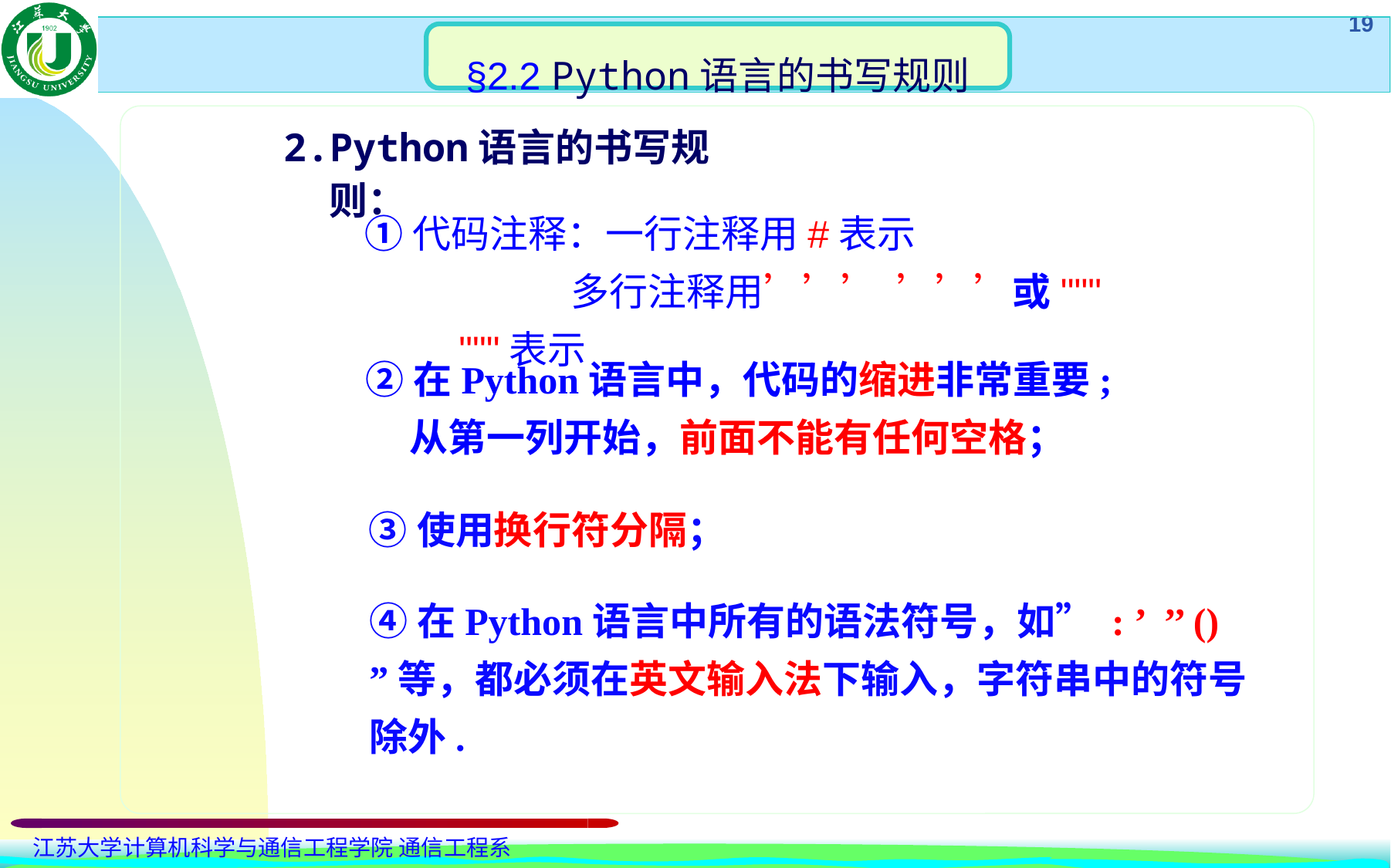

§2.2 Python语言的书写规则
2.Python语言的书写规则：
①代码注释：一行注释用#表示
                多行注释用’’’  ’’’或""" """表示
②在Python语言中，代码的缩进非常重要;
    从第一列开始，前面不能有任何空格；
③使用换行符分隔；
④在Python语言中所有的语法符号，如” : ’  ’’ () ”等，都必须在英文输入法下输入，字符串中的符号除外.